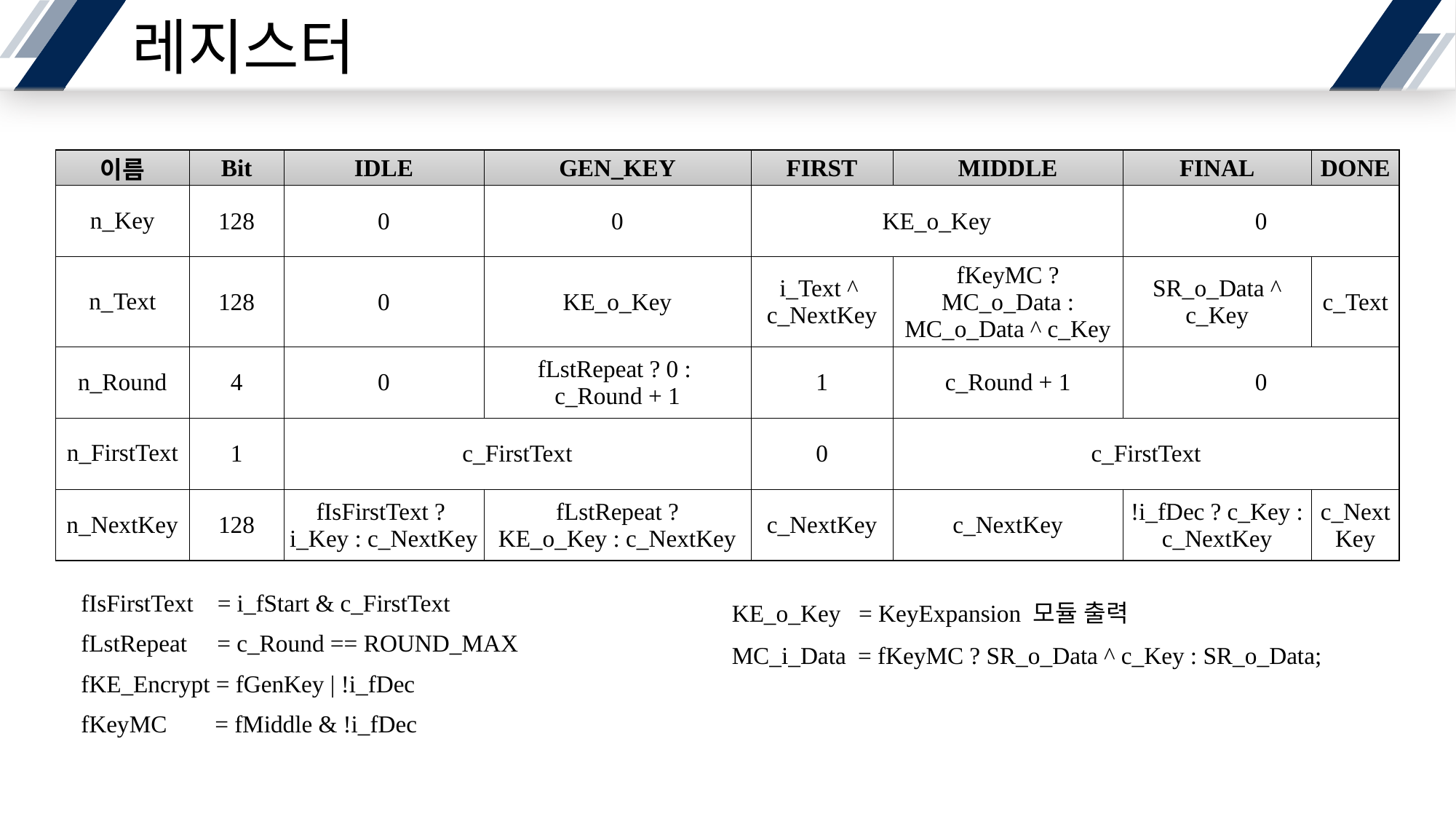

레지스터
| 이름 | Bit | IDLE | GEN\_KEY | FIRST | MIDDLE | FINAL | DONE |
| --- | --- | --- | --- | --- | --- | --- | --- |
| n\_Key | 128 | 0 | 0 | KE\_o\_Key |  | 0 |  |
| n\_Text | 128 | 0 | KE\_o\_Key | i\_Text ^ c\_NextKey | fKeyMC ? MC\_o\_Data : MC\_o\_Data ^ c\_Key | SR\_o\_Data ^ c\_Key | c\_Text |
| n\_Round | 4 | 0 | fLstRepeat ? 0 : c\_Round + 1 | 1 | c\_Round + 1 | 0 |  |
| n\_FirstText | 1 | c\_FirstText |  | 0 | c\_FirstText |  |  |
| n\_NextKey | 128 | fIsFirstText ? i\_Key : c\_NextKey | fLstRepeat ? KE\_o\_Key : c\_NextKey | c\_NextKey | c\_NextKey | !i\_fDec ? c\_Key : c\_NextKey | c\_NextKey |
| fIsFirstText = i\_fStart & c\_FirstText fLstRepeat = c\_Round == ROUND\_MAX fKE\_Encrypt = fGenKey | !i\_fDec fKeyMC = fMiddle & !i\_fDec |
| --- |
| KE\_o\_Key = KeyExpansion 모듈 출력 MC\_i\_Data = fKeyMC ? SR\_o\_Data ^ c\_Key : SR\_o\_Data; |
| --- |